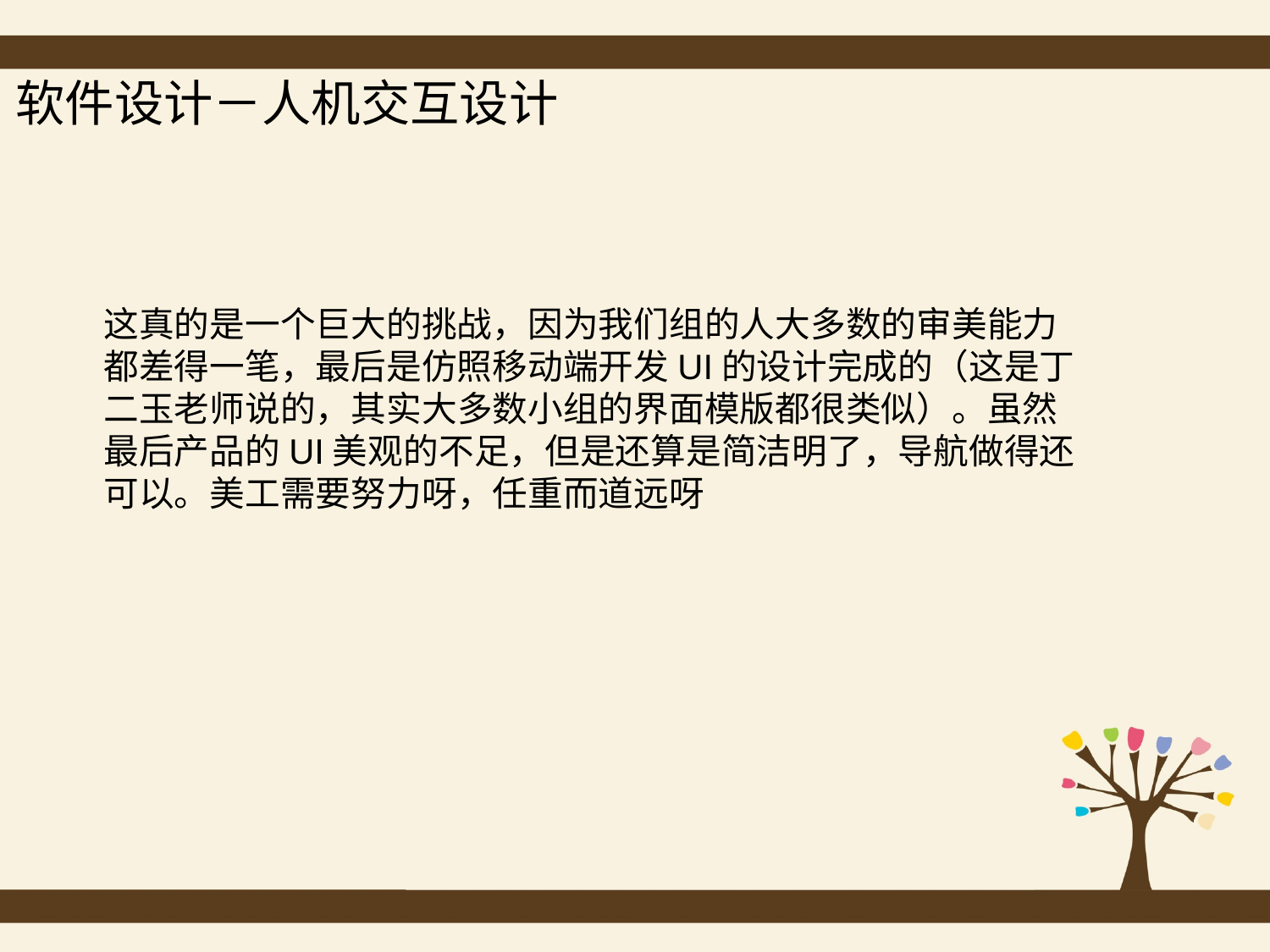

软件设计－人机交互设计
这真的是一个巨大的挑战，因为我们组的人大多数的审美能力
都差得一笔，最后是仿照移动端开发UI的设计完成的（这是丁
二玉老师说的，其实大多数小组的界面模版都很类似）。虽然
最后产品的UI美观的不足，但是还算是简洁明了，导航做得还
可以。美工需要努力呀，任重而道远呀